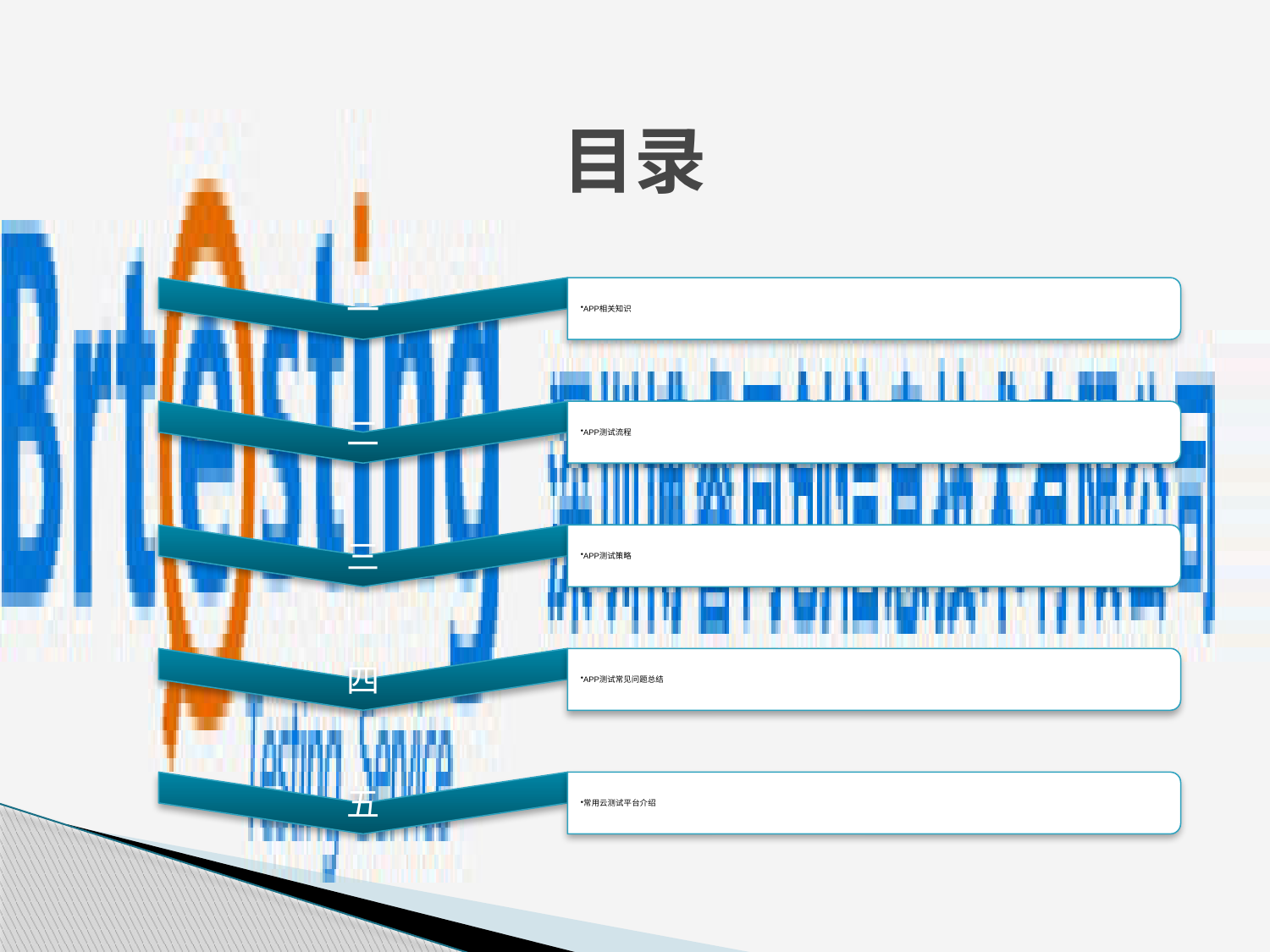

# 目录
一
APP相关知识
二
APP测试流程
三
常用云测试平台介绍
五
APP测试策略
四
APP测试常见问题总结